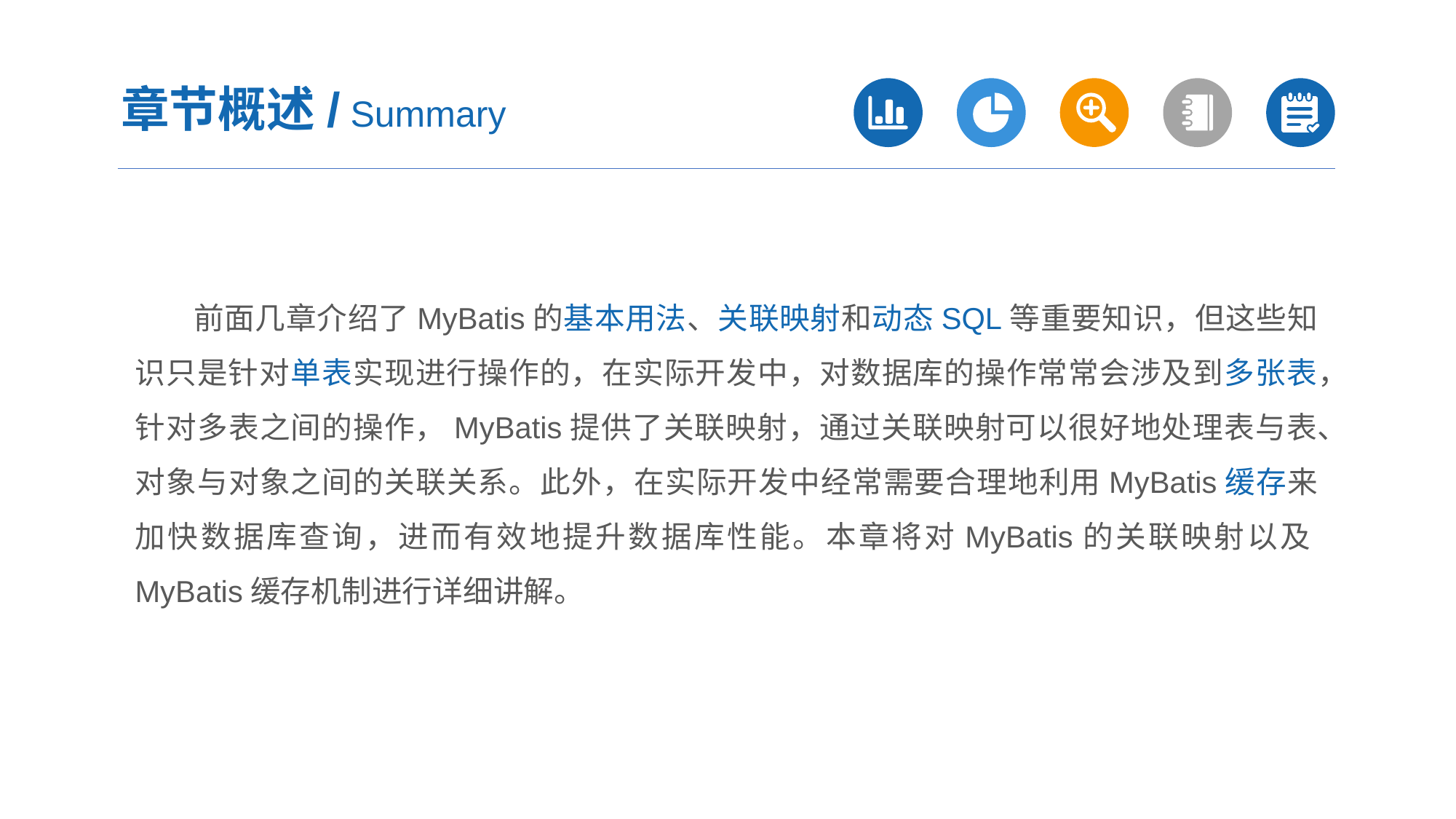

章节概述/ Summary
       前面几章介绍了MyBatis的基本用法、关联映射和动态SQL等重要知识，但这些知识只是针对单表实现进行操作的，在实际开发中，对数据库的操作常常会涉及到多张表，针对多表之间的操作，MyBatis提供了关联映射，通过关联映射可以很好地处理表与表、对象与对象之间的关联关系。此外，在实际开发中经常需要合理地利用MyBatis缓存来加快数据库查询，进而有效地提升数据库性能。本章将对MyBatis的关联映射以及MyBatis缓存机制进行详细讲解。